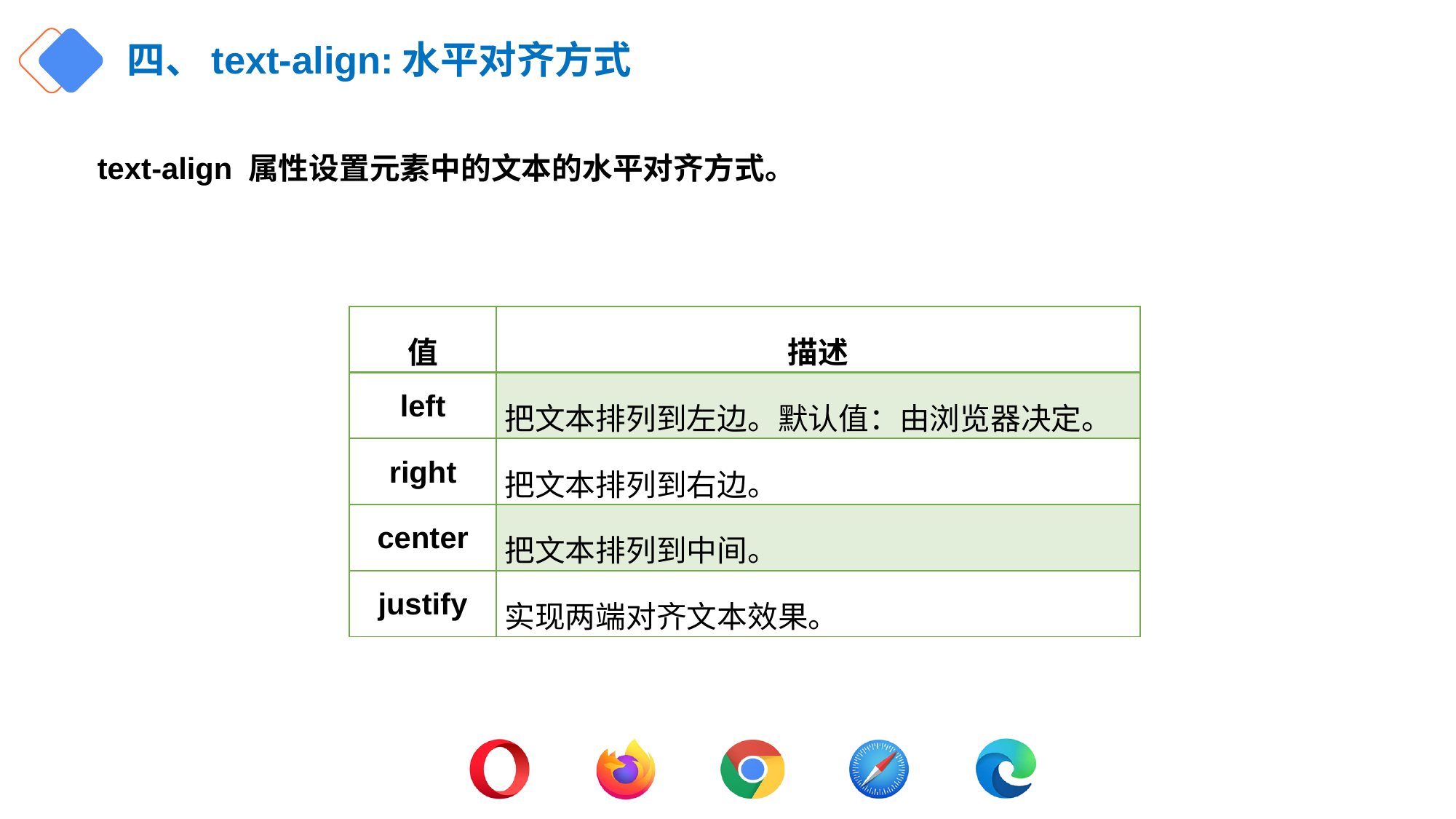

# 四、text-align:水平对齐方式
text-align 属性设置元素中的文本的水平对齐方式。

| 值 | 描述 |
| --- | --- |
| left | 把文本排列到左边。默认值：由浏览器决定。 |
| right | 把文本排列到右边。 |
| center | 把文本排列到中间。 |
| justify | 实现两端对齐文本效果。 |